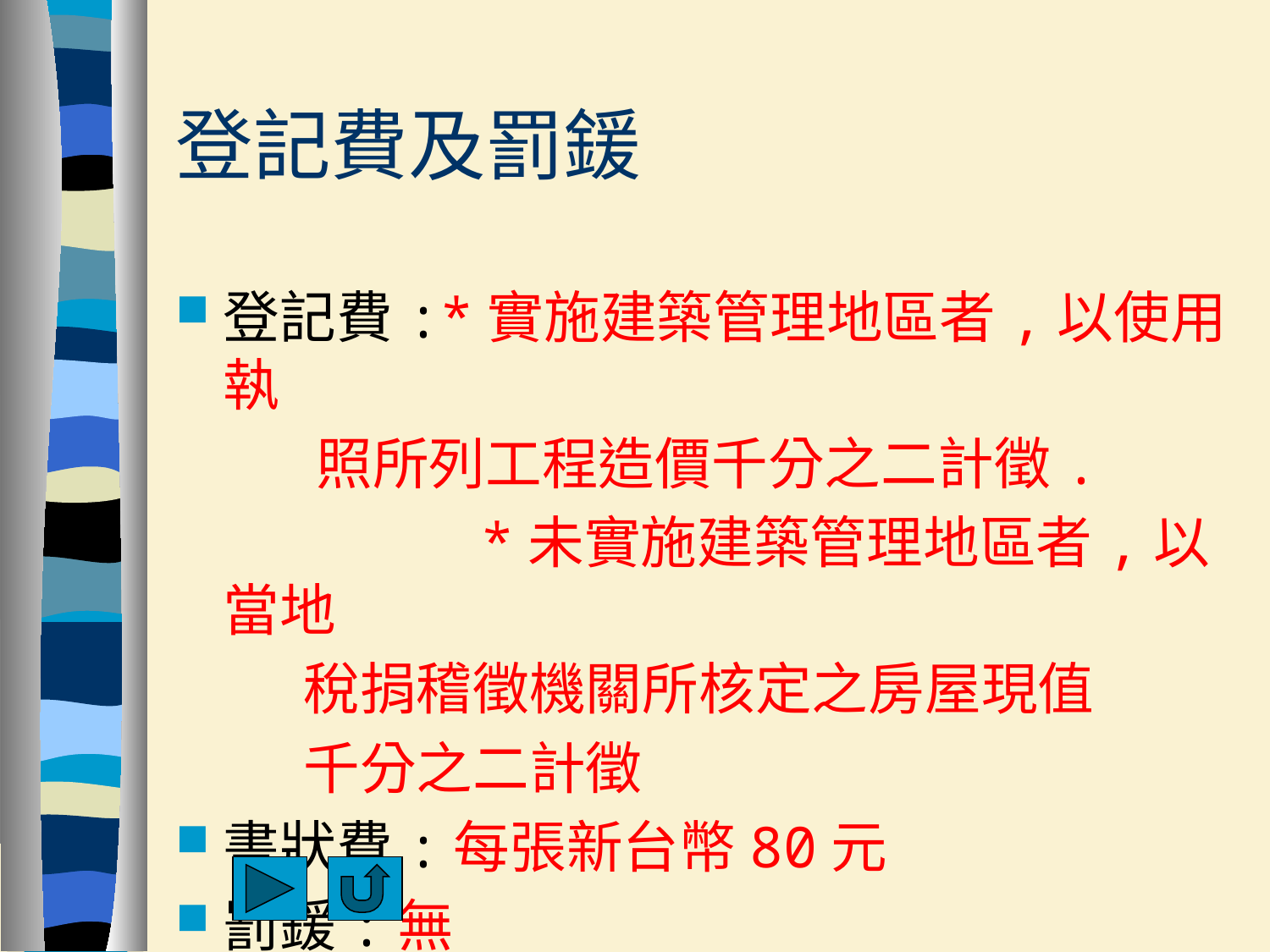

# 登記費及罰鍰
登記費:*實施建築管理地區者,以使用執
          照所列工程造價千分之二計徵.
         *未實施建築管理地區者,以當地
         稅捐稽徵機關所核定之房屋現值
         千分之二計徵
書狀費:每張新台幣80元
罰鍰:無